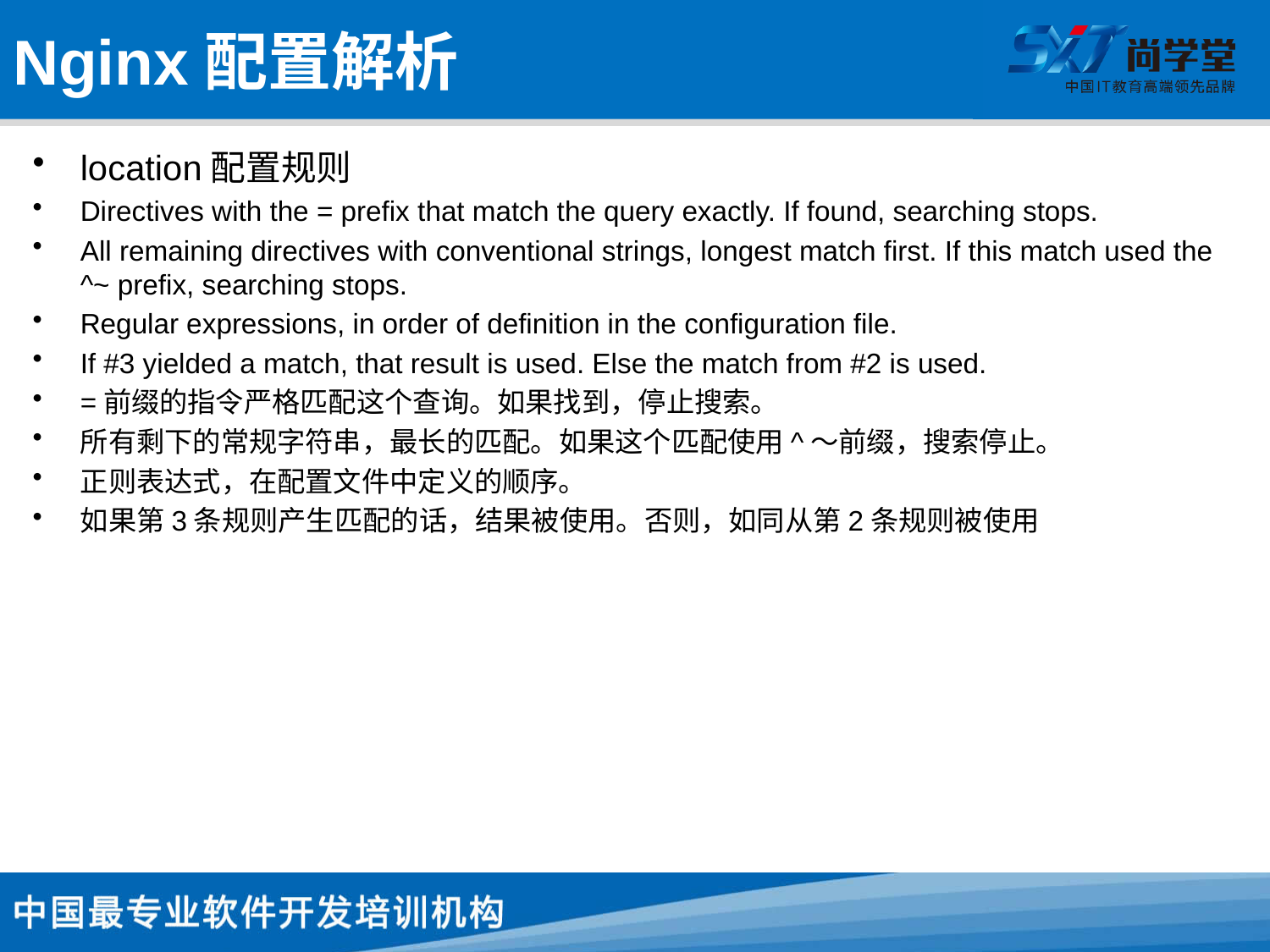

# Nginx配置解析
location配置规则
Directives with the = prefix that match the query exactly. If found, searching stops.
All remaining directives with conventional strings, longest match first. If this match used the ^~ prefix, searching stops.
Regular expressions, in order of definition in the configuration file.
If #3 yielded a match, that result is used. Else the match from #2 is used.
=前缀的指令严格匹配这个查询。如果找到，停止搜索。
所有剩下的常规字符串，最长的匹配。如果这个匹配使用^〜前缀，搜索停止。
正则表达式，在配置文件中定义的顺序。
如果第3条规则产生匹配的话，结果被使用。否则，如同从第2条规则被使用